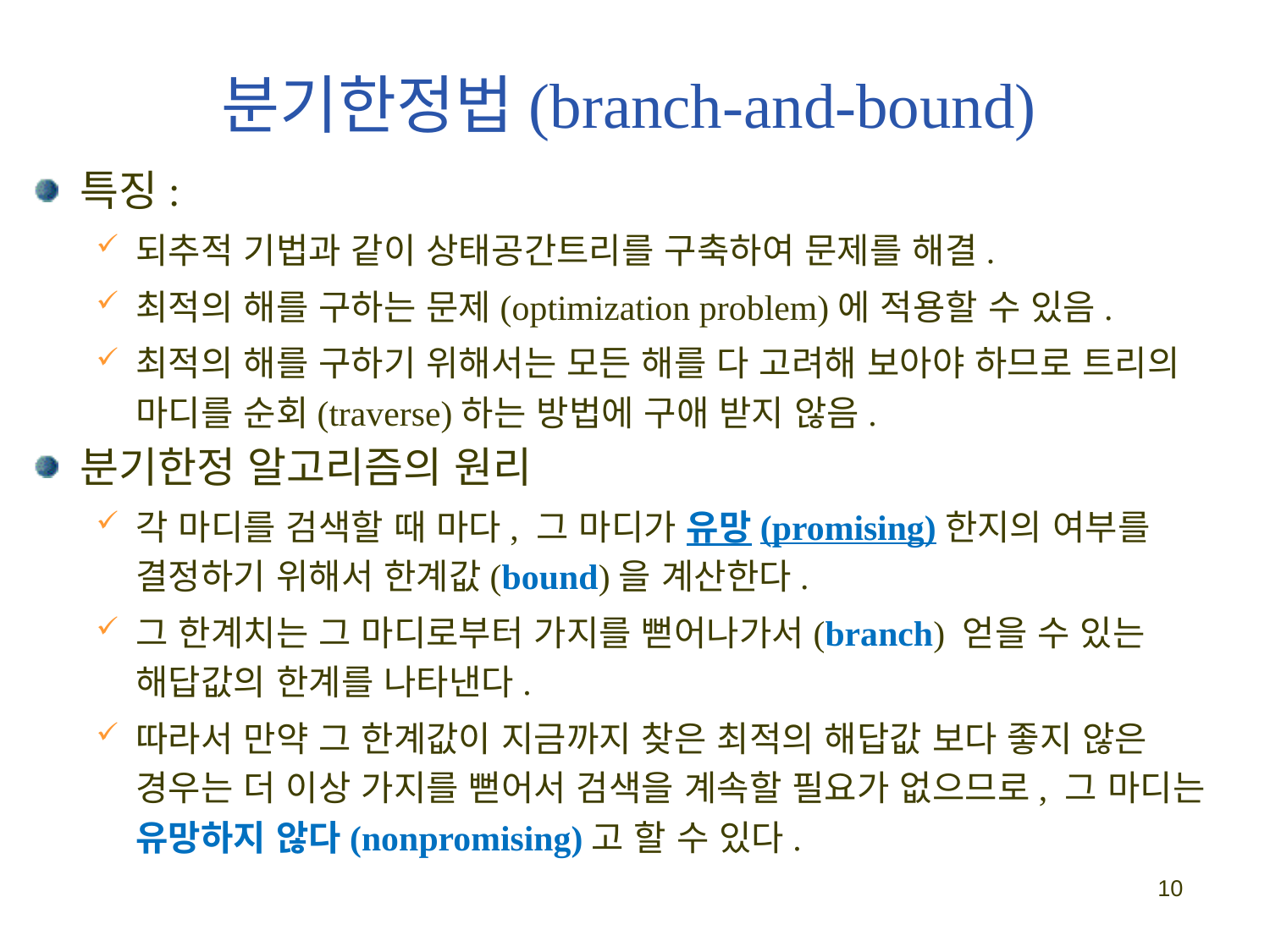

# 분기한정법(branch-and-bound)
특징:
되추적 기법과 같이 상태공간트리를 구축하여 문제를 해결.
최적의 해를 구하는 문제(optimization problem)에 적용할 수 있음.
최적의 해를 구하기 위해서는 모든 해를 다 고려해 보아야 하므로 트리의 마디를 순회(traverse)하는 방법에 구애 받지 않음.
분기한정 알고리즘의 원리
각 마디를 검색할 때 마다, 그 마디가 유망(promising)한지의 여부를 결정하기 위해서 한계값(bound)을 계산한다.
그 한계치는 그 마디로부터 가지를 뻗어나가서(branch) 얻을 수 있는 해답값의 한계를 나타낸다.
따라서 만약 그 한계값이 지금까지 찾은 최적의 해답값 보다 좋지 않은 경우는 더 이상 가지를 뻗어서 검색을 계속할 필요가 없으므로, 그 마디는 유망하지 않다(nonpromising)고 할 수 있다.
10